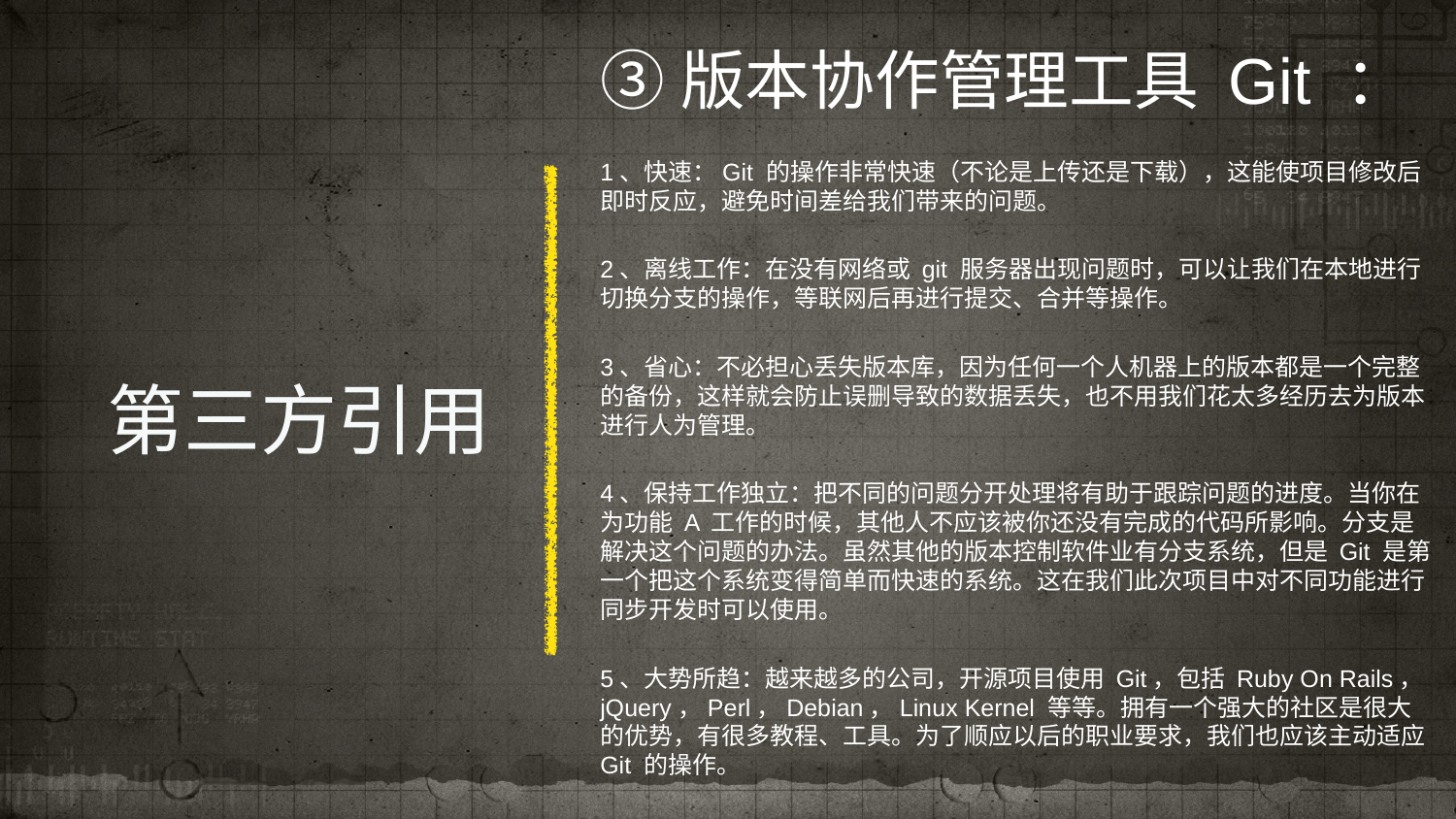

# 第三方引用
③版本协作管理工具 Git ：
1、快速：Git 的操作非常快速（不论是上传还是下载），这能使项目修改后即时反应，避免时间差给我们带来的问题。
2、离线工作：在没有网络或 git 服务器出现问题时，可以让我们在本地进行切换分支的操作，等联网后再进行提交、合并等操作。
3、省心：不必担心丢失版本库，因为任何一个人机器上的版本都是一个完整的备份，这样就会防止误删导致的数据丢失，也不用我们花太多经历去为版本进行人为管理。
4、保持工作独立：把不同的问题分开处理将有助于跟踪问题的进度。当你在为功能 A 工作的时候，其他人不应该被你还没有完成的代码所影响。分支是解决这个问题的办法。虽然其他的版本控制软件业有分支系统，但是 Git 是第一个把这个系统变得简单而快速的系统。这在我们此次项目中对不同功能进行同步开发时可以使用。
5、大势所趋：越来越多的公司，开源项目使用 Git，包括 Ruby On Rails，jQuery，Perl，Debian，Linux Kernel 等等。拥有一个强大的社区是很大的优势，有很多教程、工具。为了顺应以后的职业要求，我们也应该主动适应 Git 的操作。